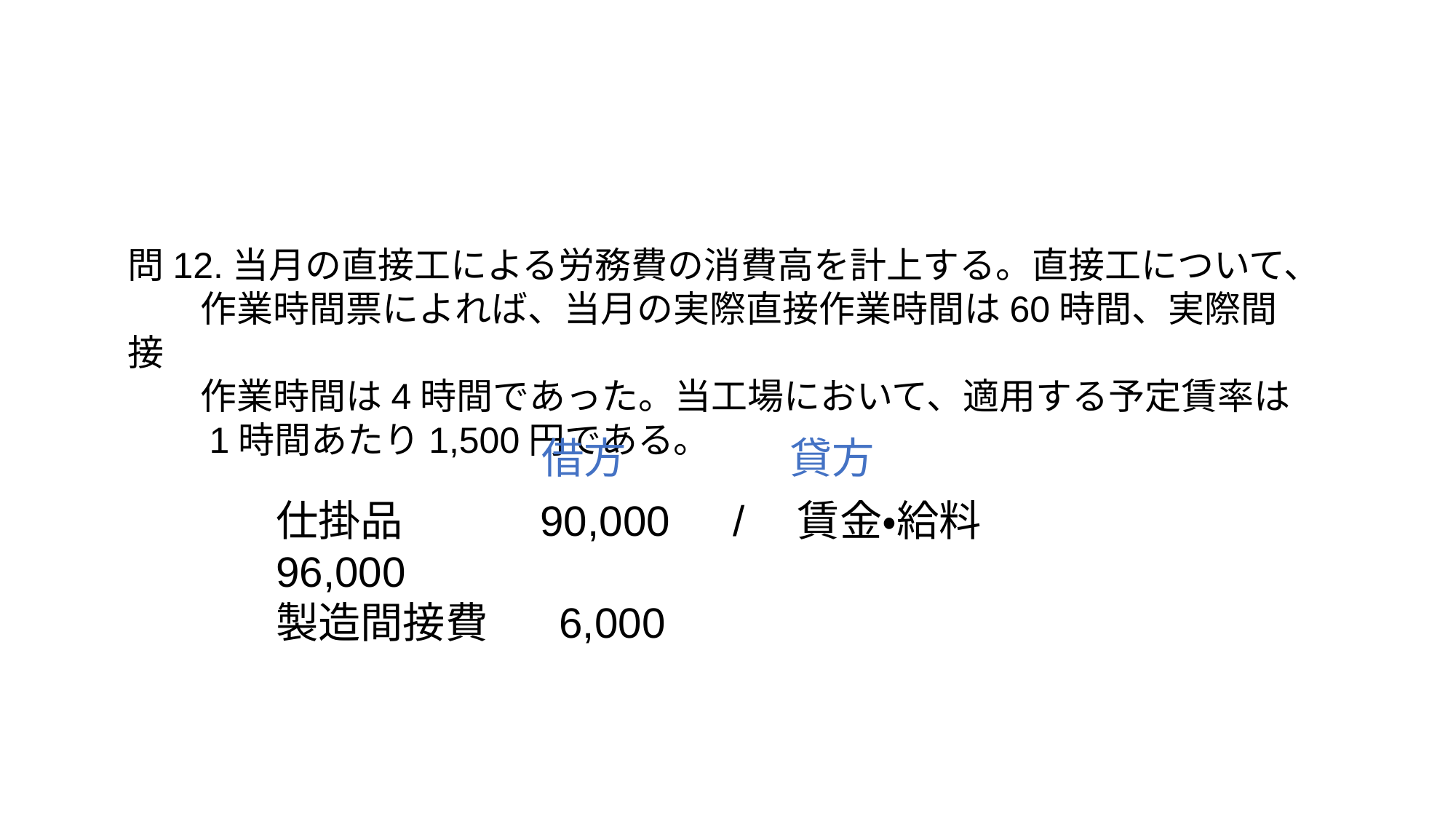

問12.当月の直接工による労務費の消費高を計上する。直接工について、
　　作業時間票によれば、当月の実際直接作業時間は60時間、実際間接
　　作業時間は4時間であった。当工場において、適用する予定賃率は
　　1時間あたり1,500円である。
借方
貸方
仕掛品　　　90,000　/　賃金・給料　96,000
製造間接費　  6,000